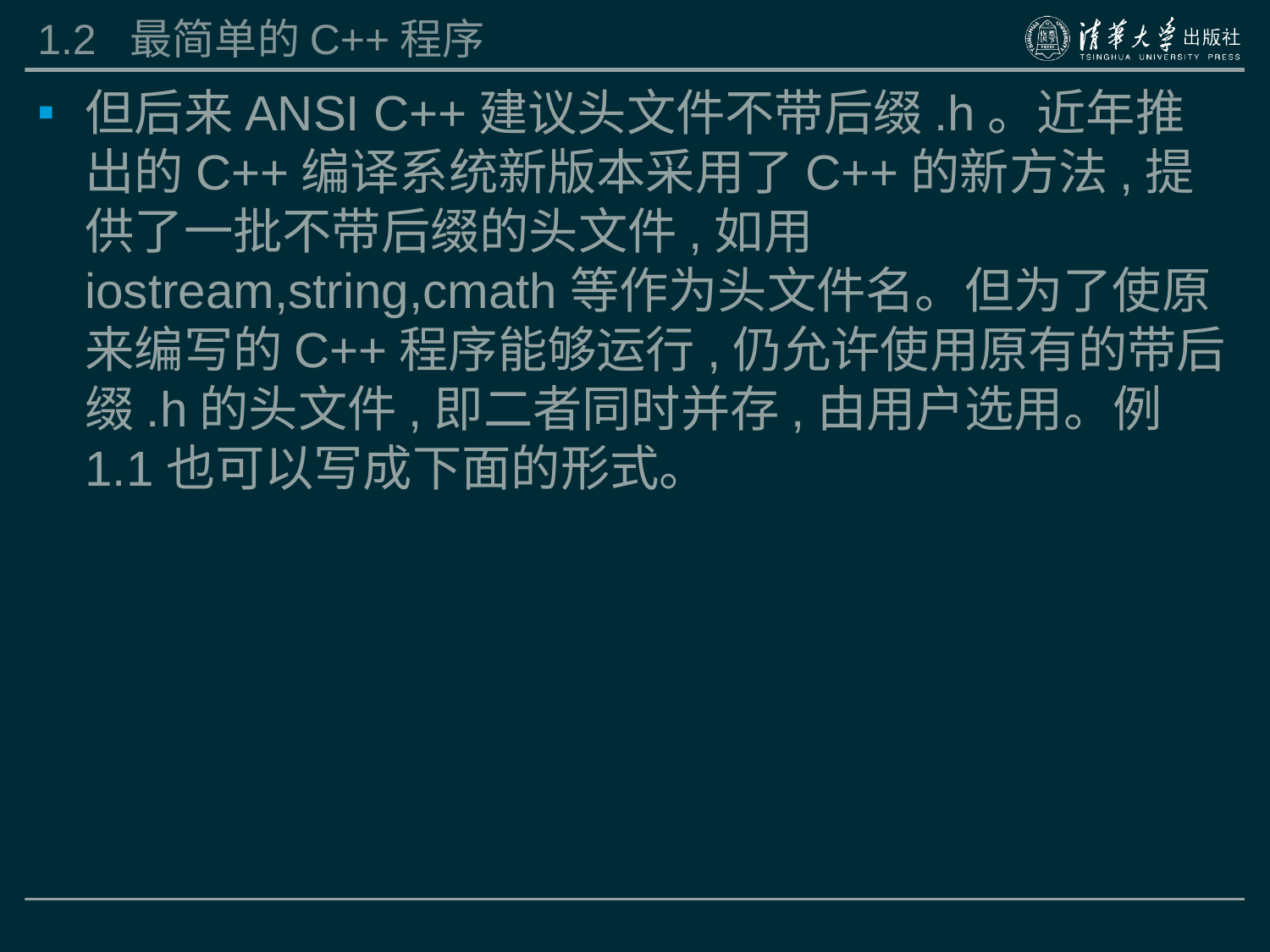

# 1.2  最简单的C++程序
但后来ANSI C++建议头文件不带后缀.h。近年推出的C++编译系统新版本采用了C++的新方法,提供了一批不带后缀的头文件,如用iostream,string,cmath等作为头文件名。但为了使原来编写的C++程序能够运行,仍允许使用原有的带后缀.h的头文件,即二者同时并存,由用户选用。例1.1也可以写成下面的形式。